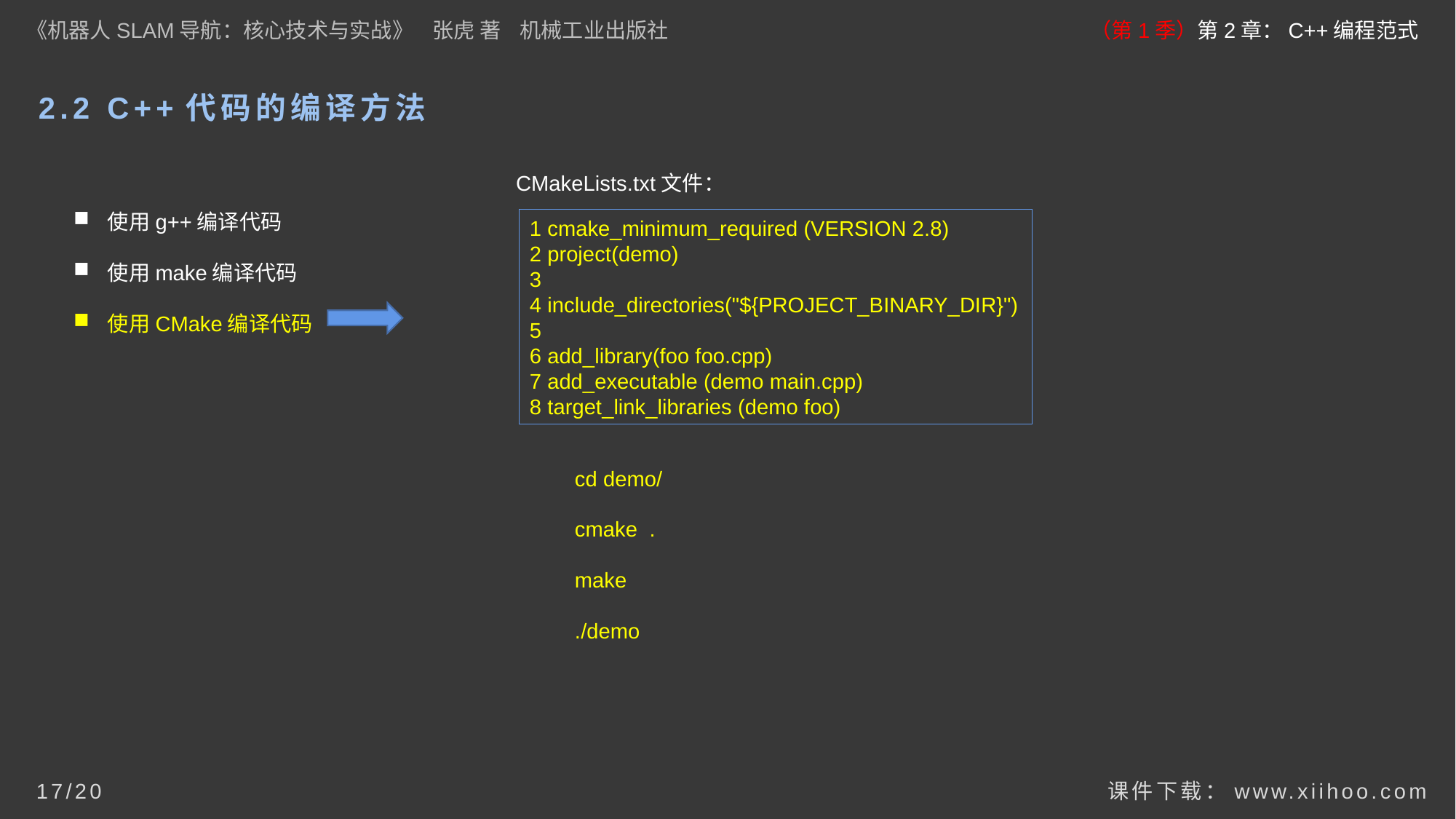

《机器人SLAM导航：核心技术与实战》    张虎 著    机械工业出版社
（第1季）第2章：C++编程范式
# 2.2 C++代码的编译方法
CMakeLists.txt文件：
使用g++编译代码
使用make编译代码
使用CMake编译代码
1 cmake_minimum_required (VERSION 2.8)
2 project(demo)
3
4 include_directories("${PROJECT_BINARY_DIR}")
5
6 add_library(foo foo.cpp)
7 add_executable (demo main.cpp)
8 target_link_libraries (demo foo)

cd demo/
cmake  .
make
./demo
课件下载：www.xiihoo.com
17/20